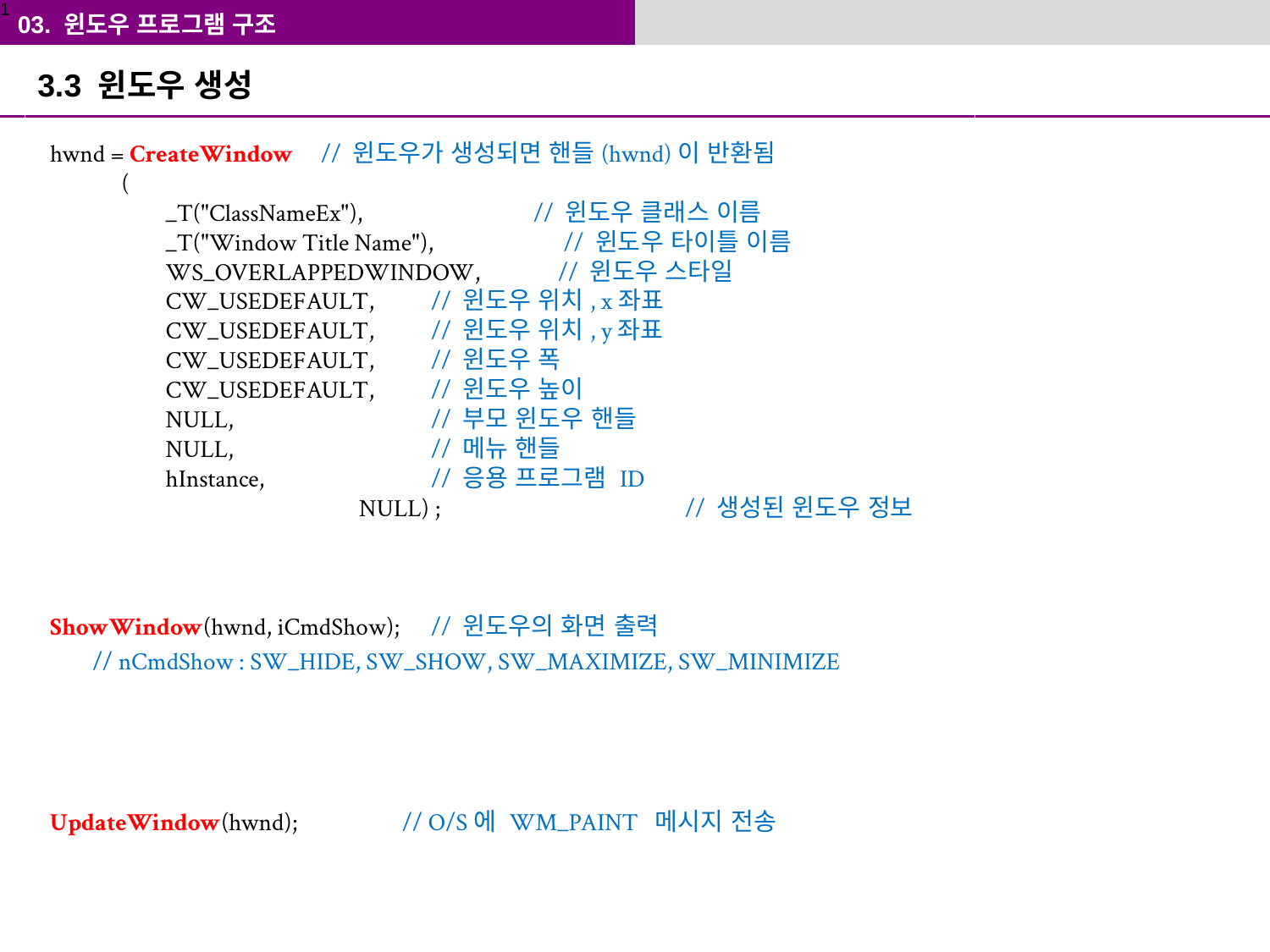

03. 윈도우 프로그램 구조
# 3.3 윈도우 생성
hwnd = CreateWindow     // 윈도우가 생성되면 핸들(hwnd)이 반환됨
             (
                     _T("ClassNameEx"),                               // 윈도우 클래스 이름
                     _T("Window Title Name"),      	 // 윈도우 타이틀 이름
                     WS_OVERLAPPEDWINDOW,  	// 윈도우 스타일
                     CW_USEDEFAULT,        	// 윈도우 위치, x좌표
                     CW_USEDEFAULT,        	// 윈도우 위치, y좌표
                     CW_USEDEFAULT,        	// 윈도우 폭
                     CW_USEDEFAULT,        	// 윈도우 높이
                     NULL,                 	// 부모 윈도우 핸들
                     NULL,                 	// 메뉴 핸들
                     hInstance,            	// 응용 프로그램 ID
		          NULL) ; 	           	// 생성된 윈도우 정보

ShowWindow(hwnd, iCmdShow);	// 윈도우의 화면 출력
 // nCmdShow : SW_HIDE, SW_SHOW, SW_MAXIMIZE, SW_MINIMIZE

UpdateWindow(hwnd);                   // O/S에 WM_PAINT  메시지 전송